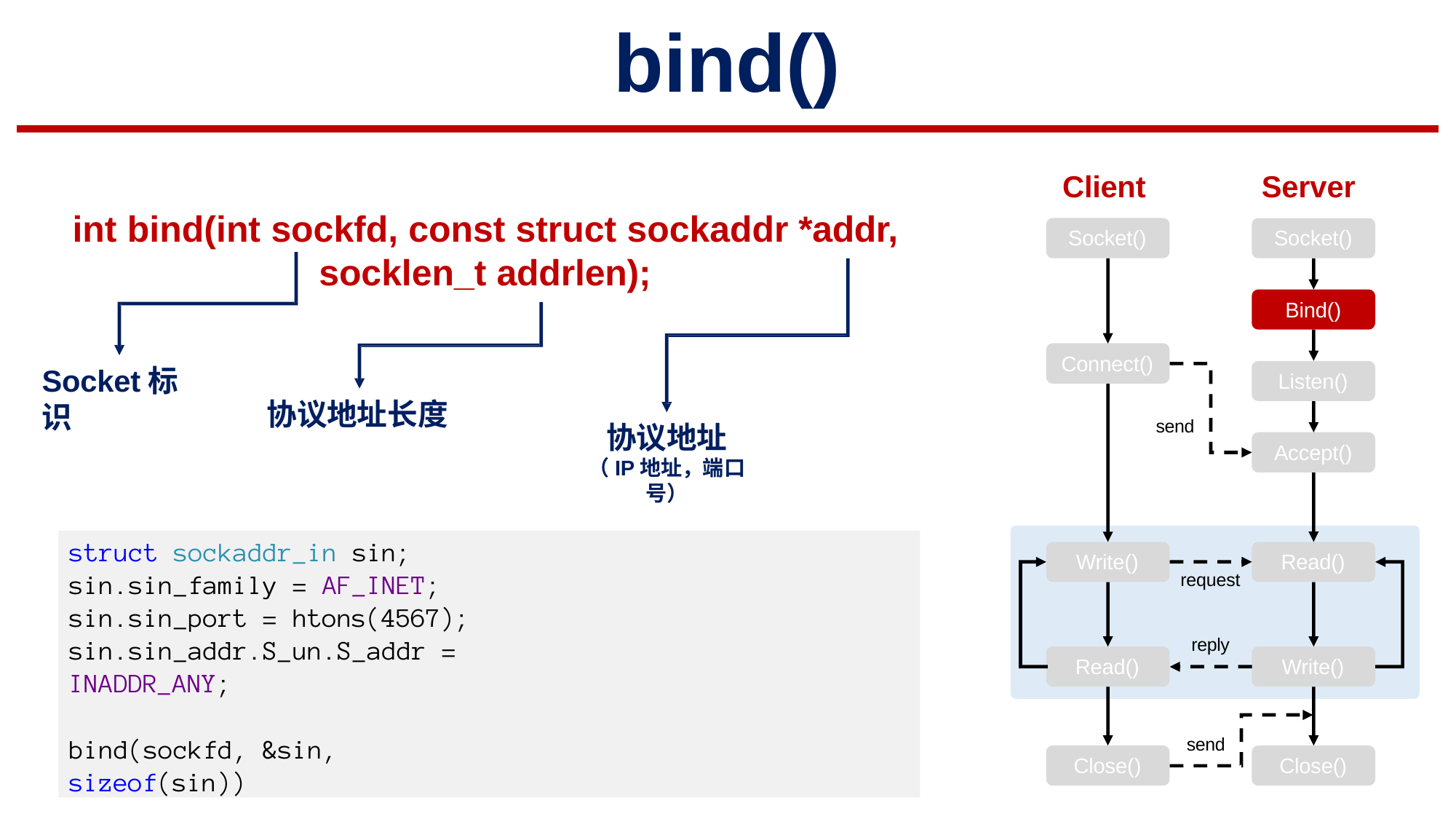

# bind()
Client
Socket()
Server
Socket()
int bind(int sockfd, const struct sockaddr *addr, socklen_t addrlen);

Bind()

Connect()
Socket标识

Listen()
协议地址长度
send
协议地址
（IP地址，端口号）

Accept()
struct sockaddr_in sin; sin.sin_family = AF_INET; sin.sin_port = htons(4567);
sin.sin_addr.S_un.S_addr = INADDR_ANY;

bind(sockfd, &sin, sizeof(sin))

Write()
Read()
request

reply

Read()
Write()
send

Close()
Close()